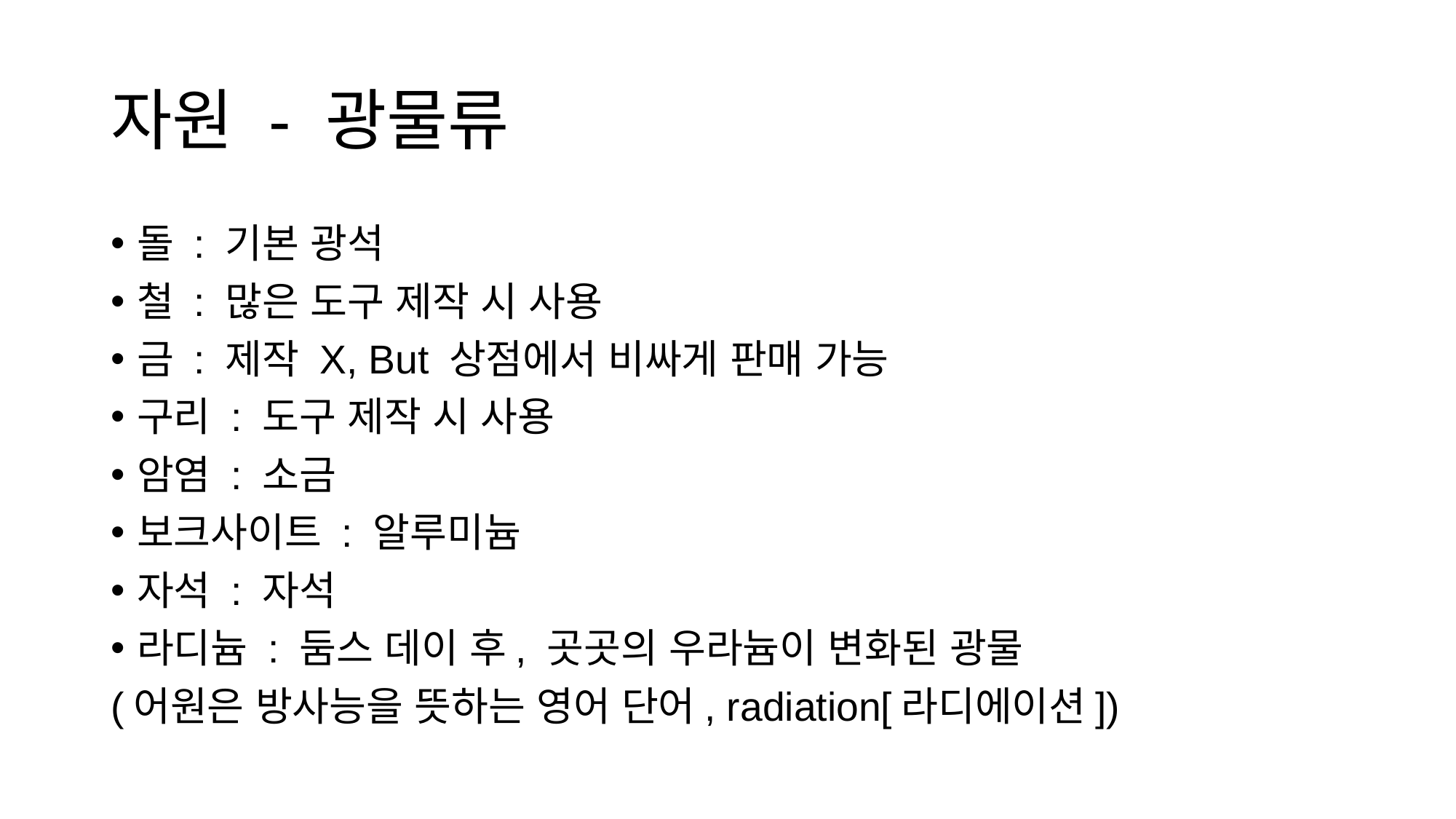

# 자원 - 광물류
돌 : 기본 광석
철 : 많은 도구 제작 시 사용
금 : 제작 X, But 상점에서 비싸게 판매 가능
구리 : 도구 제작 시 사용
암염 : 소금
보크사이트 : 알루미늄
자석 : 자석
라디늄 : 둠스 데이 후, 곳곳의 우라늄이 변화된 광물
(어원은 방사능을 뜻하는 영어 단어, radiation[라디에이션])